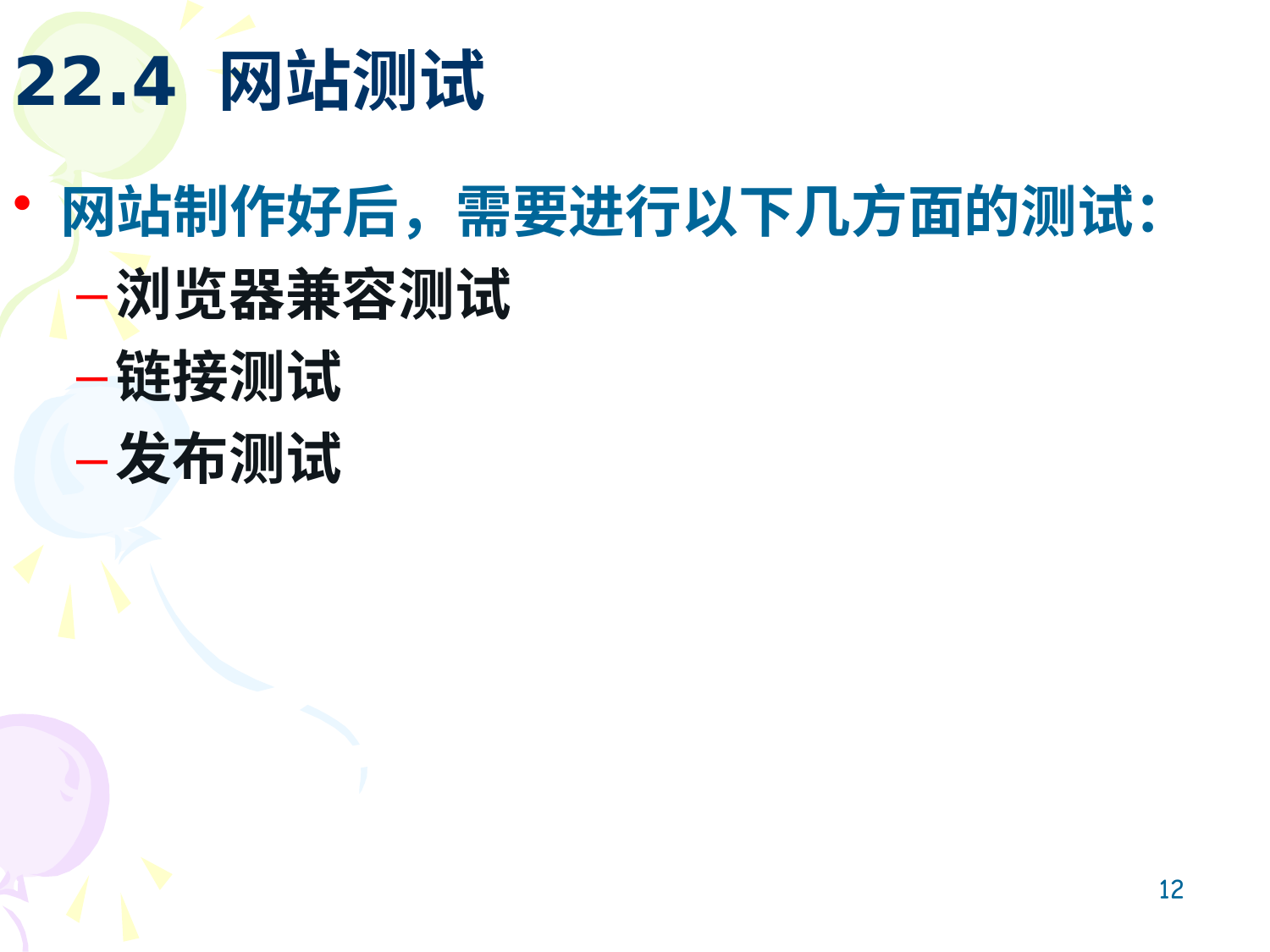

# 22.4 网站测试
网站制作好后，需要进行以下几方面的测试：
浏览器兼容测试
链接测试
发布测试

12